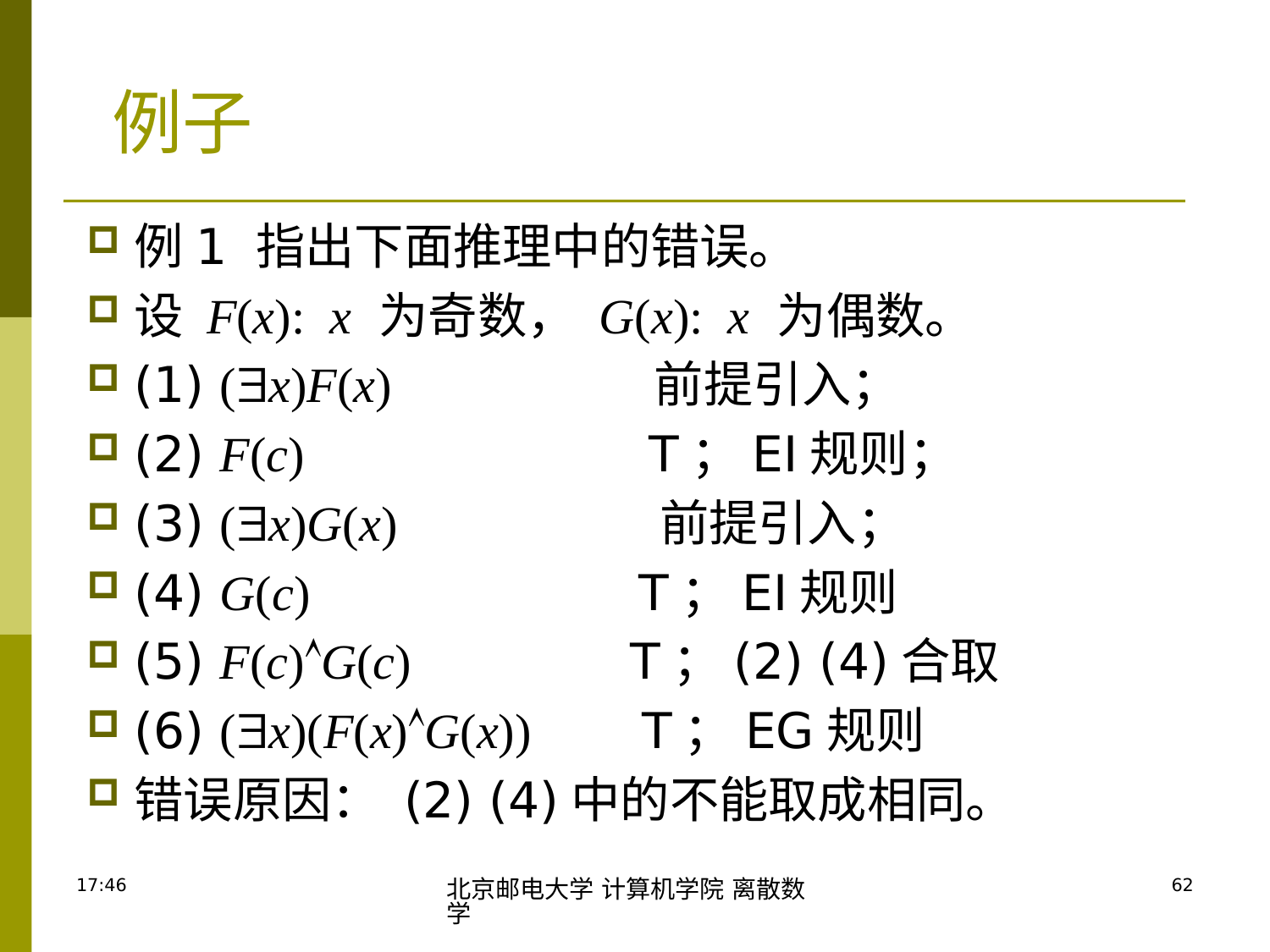

# 例子
例1 指出下面推理中的错误。
设 F(x):  x 为奇数， G(x):  x 为偶数。
(1) (∃x)F(x)                前提引入；
(2) F(c)                      T；EI规则；
(3) (∃x)G(x)                前提引入；
(4) G(c)                     T；EI规则
(5) F(c)∧G(c)              T；(2) (4)合取
(6) (∃x)(F(x)∧G(x))         T；EG规则
错误原因： (2) (4)中的不能取成相同。
17:46
北京邮电大学 计算机学院 离散数学
62